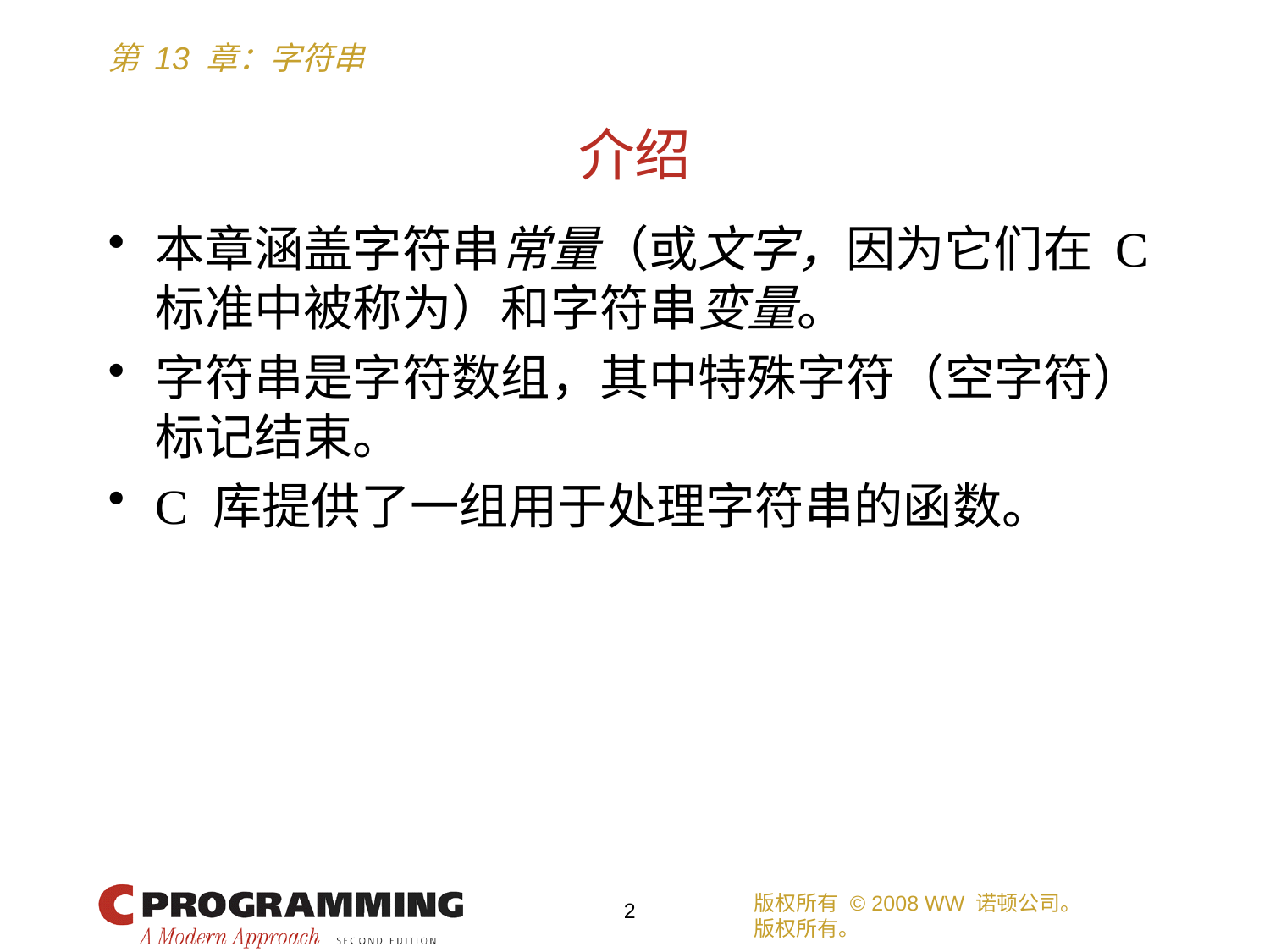

# 介绍
本章涵盖字符串常量（或文字，因为它们在 C 标准中被称为）和字符串变量。
字符串是字符数组，其中特殊字符（空字符）标记结束。
C 库提供了一组用于处理字符串的函数。
版权所有 © 2008 WW 诺顿公司。
版权所有。
2